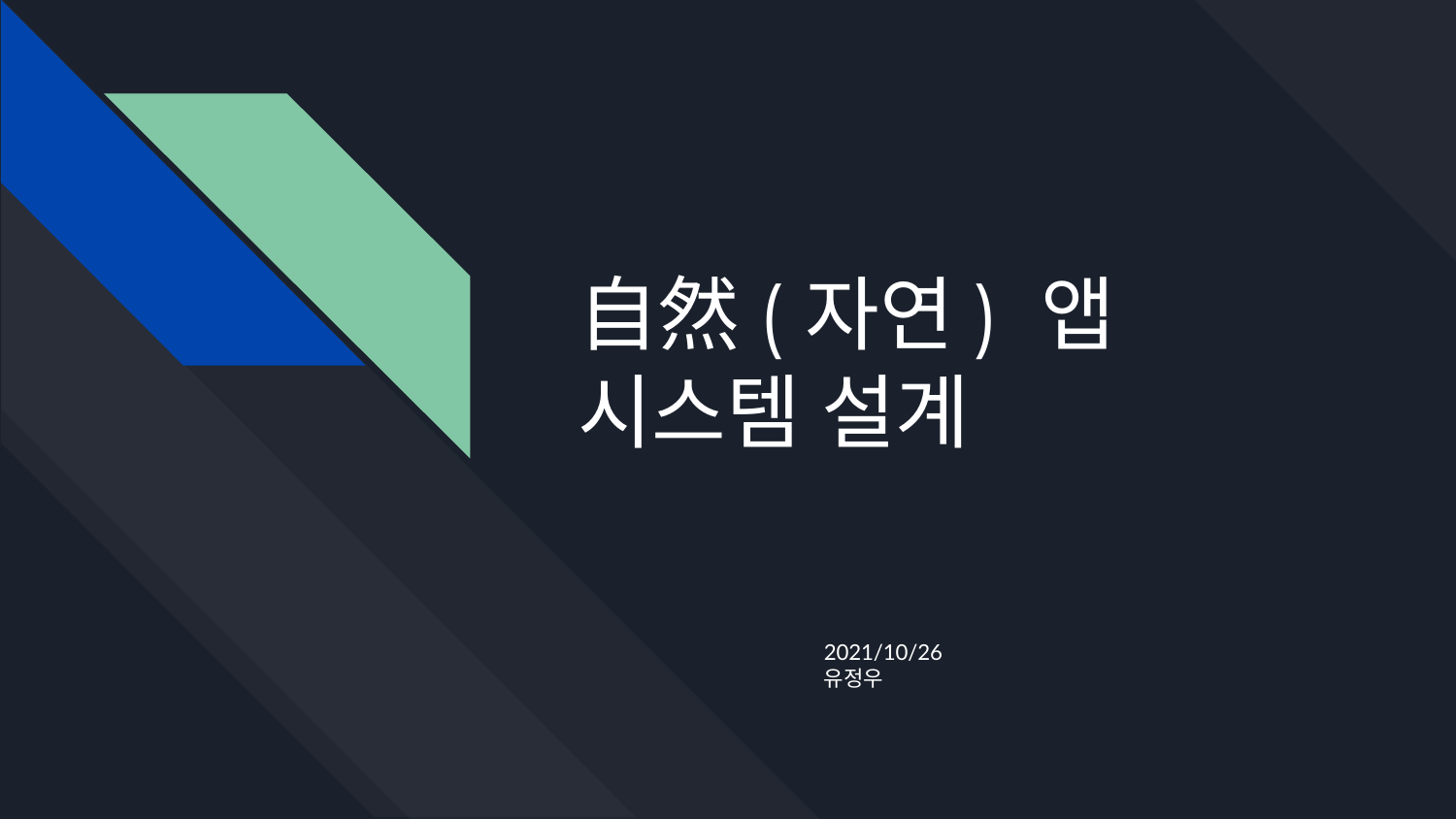

# 自然(자연) 앱
시스템 설계
2021/10/26
유정우